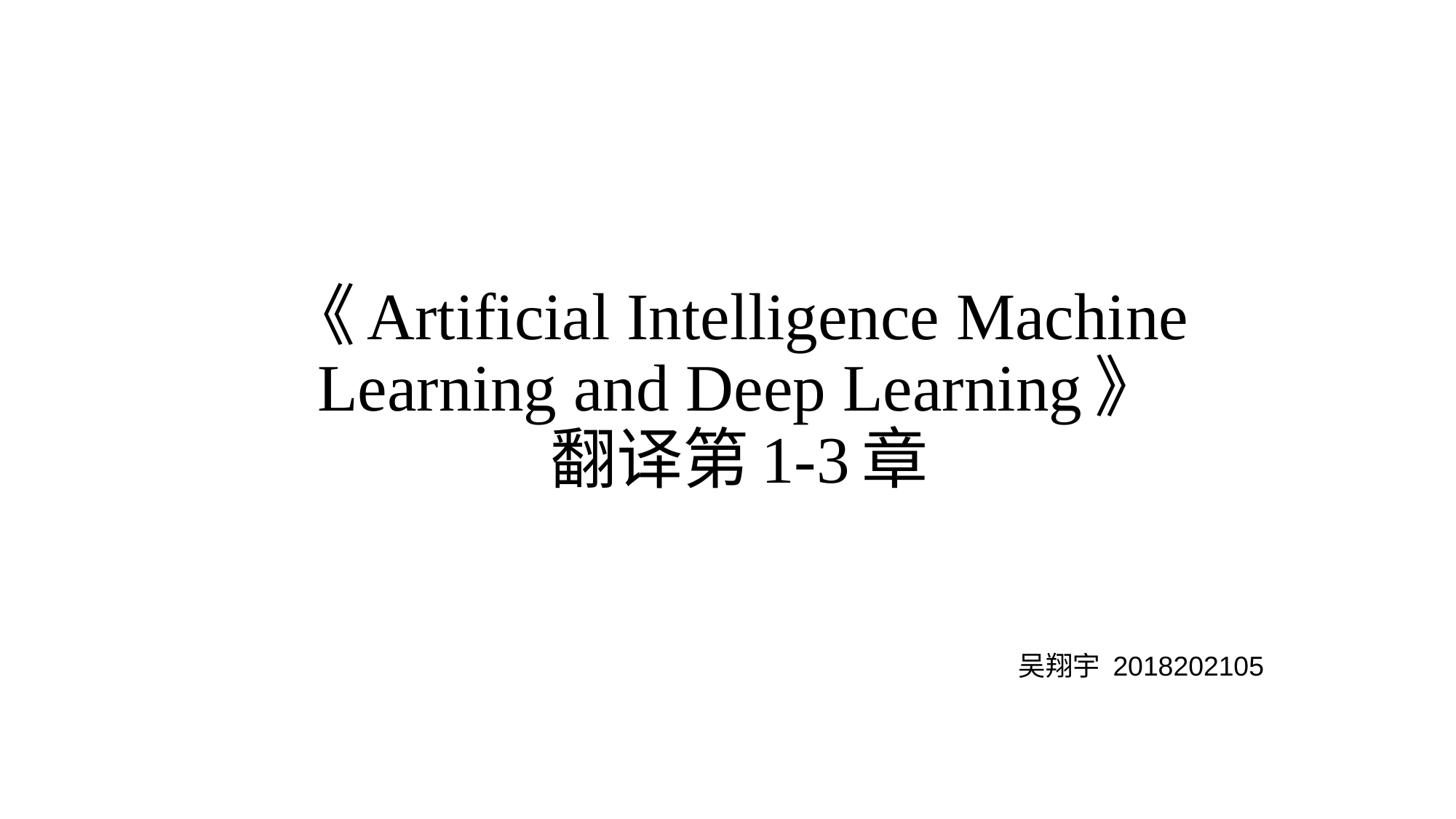

# 《Artificial Intelligence Machine Learning and Deep Learning》 翻译第1-3章
吴翔宇 2018202105